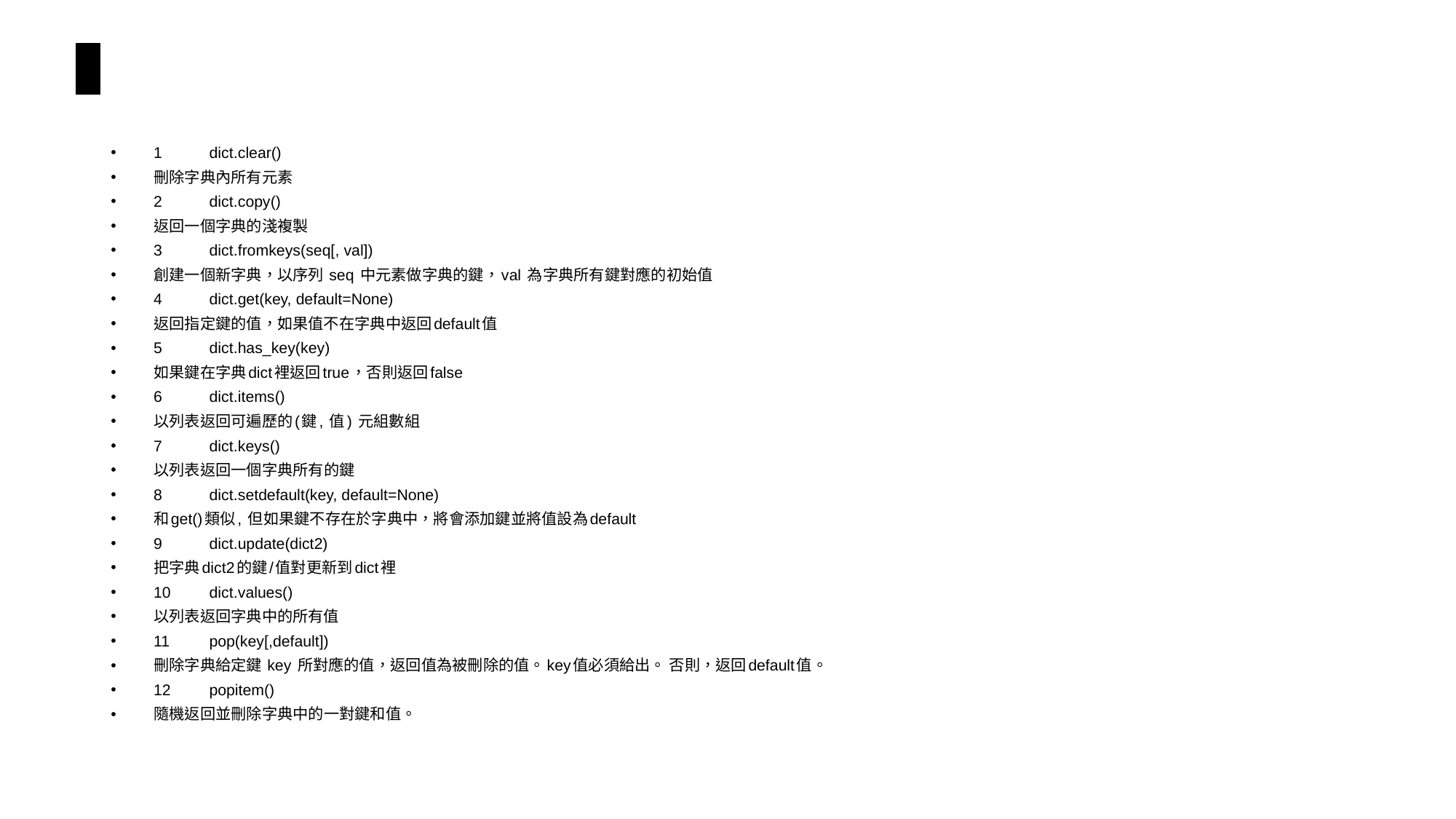

#
1	dict.clear()
刪除字典內所有元素
2	dict.copy()
返回一個字典的淺複製
3	dict.fromkeys(seq[, val])
創建一個新字典，以序列 seq 中元素做字典的鍵，val 為字典所有鍵對應的初始值
4	dict.get(key, default=None)
返回指定鍵的值，如果值不在字典中返回default值
5	dict.has_key(key)
如果鍵在字典dict裡返回true，否則返回false
6	dict.items()
以列表返回可遍歷的(鍵, 值) 元組數組
7	dict.keys()
以列表返回一個字典所有的鍵
8	dict.setdefault(key, default=None)
和get()類似, 但如果鍵不存在於字典中，將會添加鍵並將值設為default
9	dict.update(dict2)
把字典dict2的鍵/值對更新到dict裡
10	dict.values()
以列表返回字典中的所有值
11	pop(key[,default])
刪除字典給定鍵 key 所對應的值，返回值為被刪除的值。key值必須給出。 否則，返回default值。
12	popitem()
隨機返回並刪除字典中的一對鍵和值。